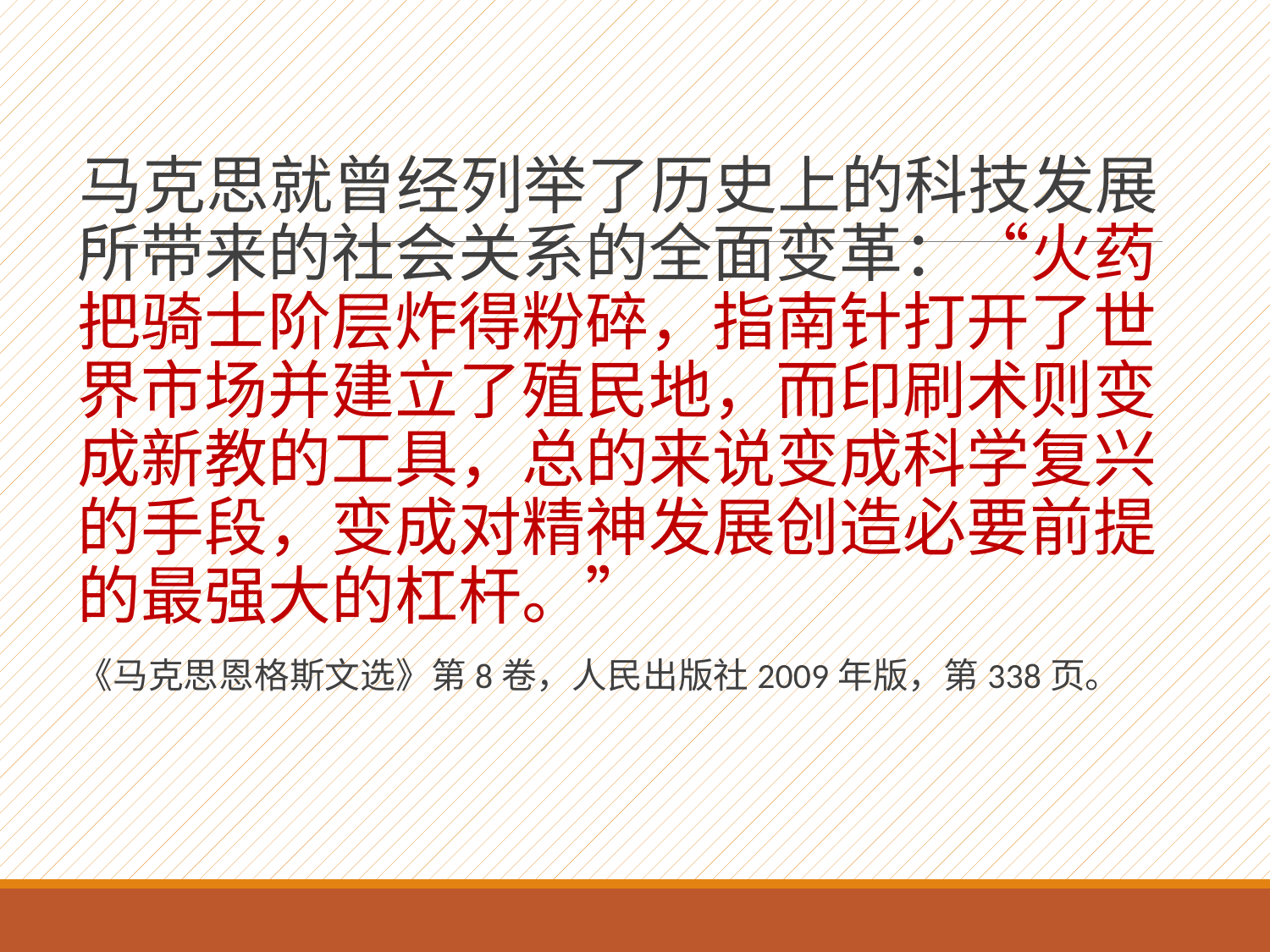

马克思就曾经列举了历史上的科技发展所带来的社会关系的全面变革：“火药把骑士阶层炸得粉碎，指南针打开了世界市场并建立了殖民地，而印刷术则变成新教的工具，总的来说变成科学复兴的手段，变成对精神发展创造必要前提的最强大的杠杆。”
《马克思恩格斯文选》第8卷，人民出版社2009年版，第338页。